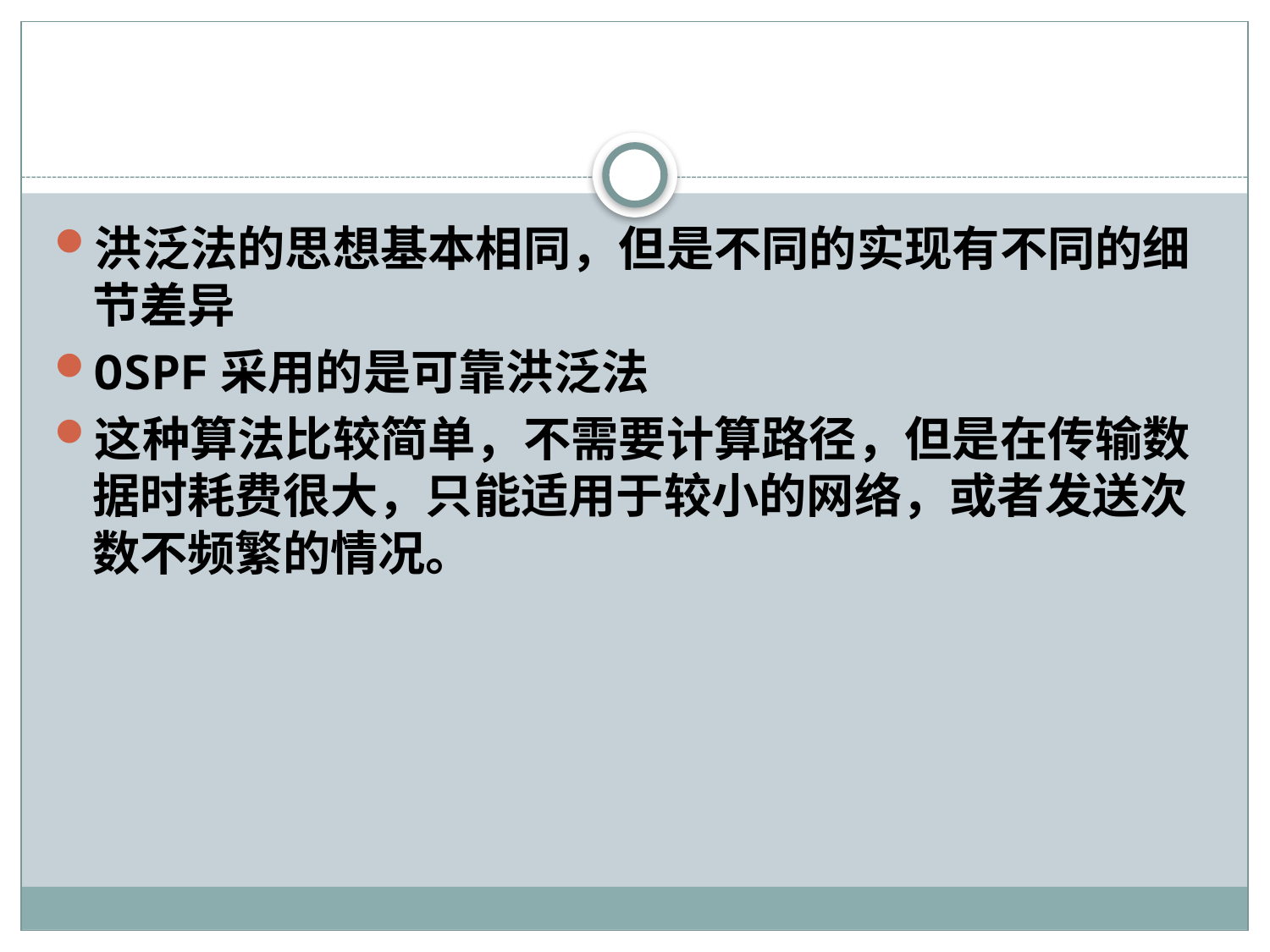

#
洪泛法的思想基本相同，但是不同的实现有不同的细节差异
OSPF采用的是可靠洪泛法
这种算法比较简单，不需要计算路径，但是在传输数据时耗费很大，只能适用于较小的网络，或者发送次数不频繁的情况。